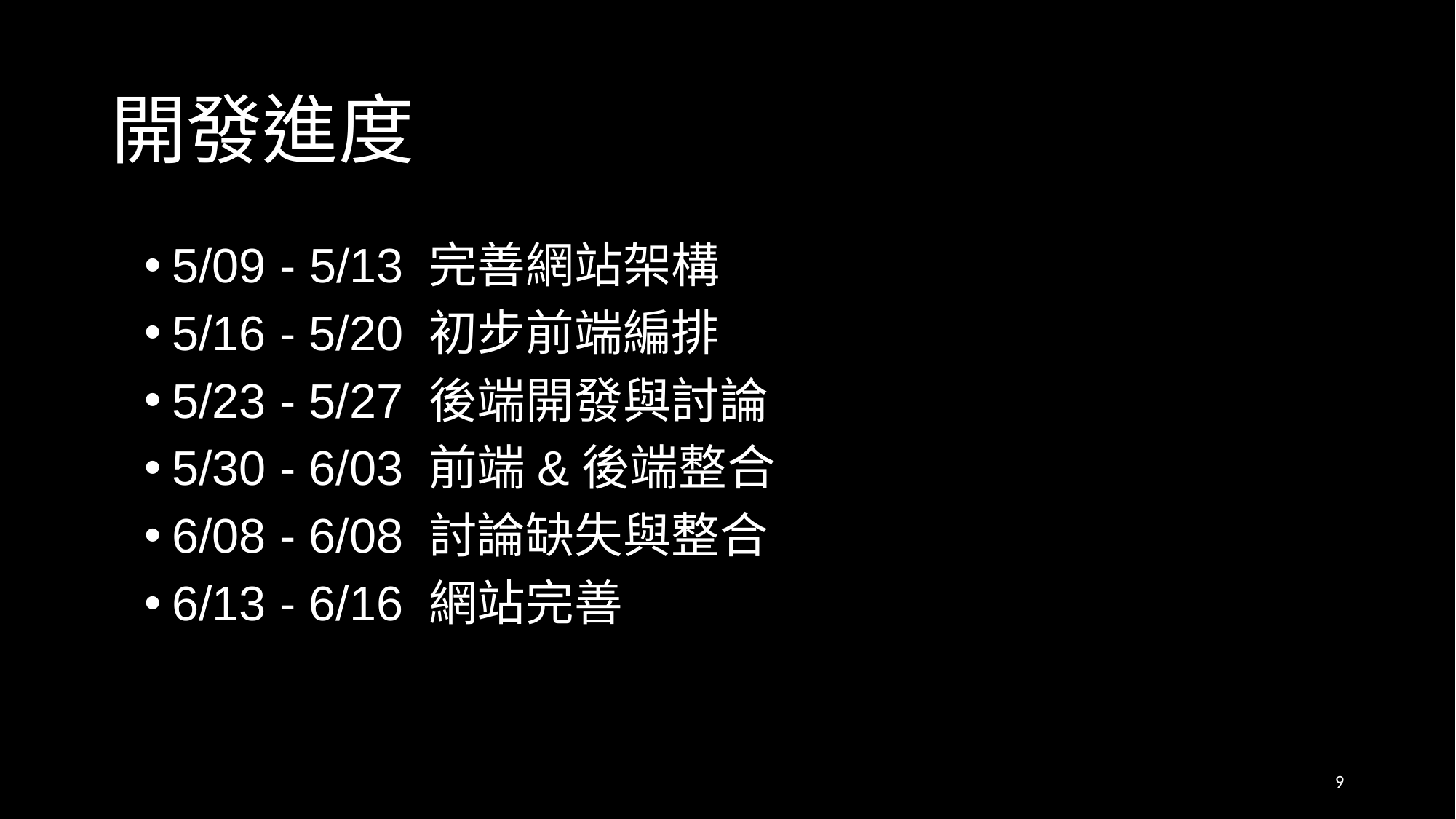

# 開發進度
5/09 - 5/13 完善網站架構
5/16 - 5/20 初步前端編排
5/23 - 5/27 後端開發與討論
5/30 - 6/03 前端&後端整合
6/08 - 6/08 討論缺失與整合
6/13 - 6/16 網站完善

9